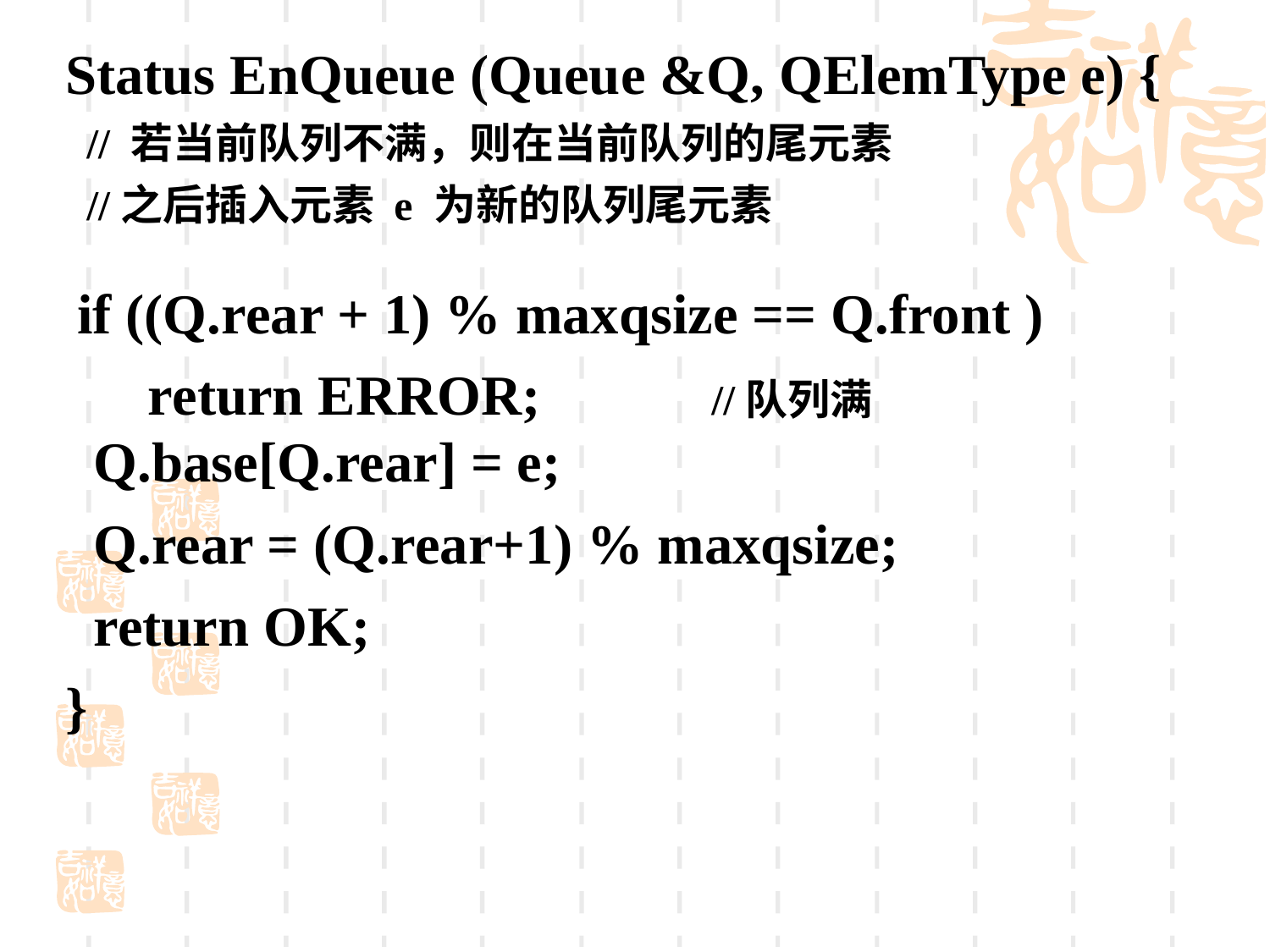

Status EnQueue (Queue &Q, QElemType e) {
  // 若当前队列不满，则在当前队列的尾元素
  //之后插入元素 e 为新的队列尾元素

  Q.base[Q.rear] = e;
  Q.rear = (Q.rear+1) % maxqsize;
  return OK;
}
if ((Q.rear + 1) % maxqsize == Q.front )
     return ERROR;            //队列满